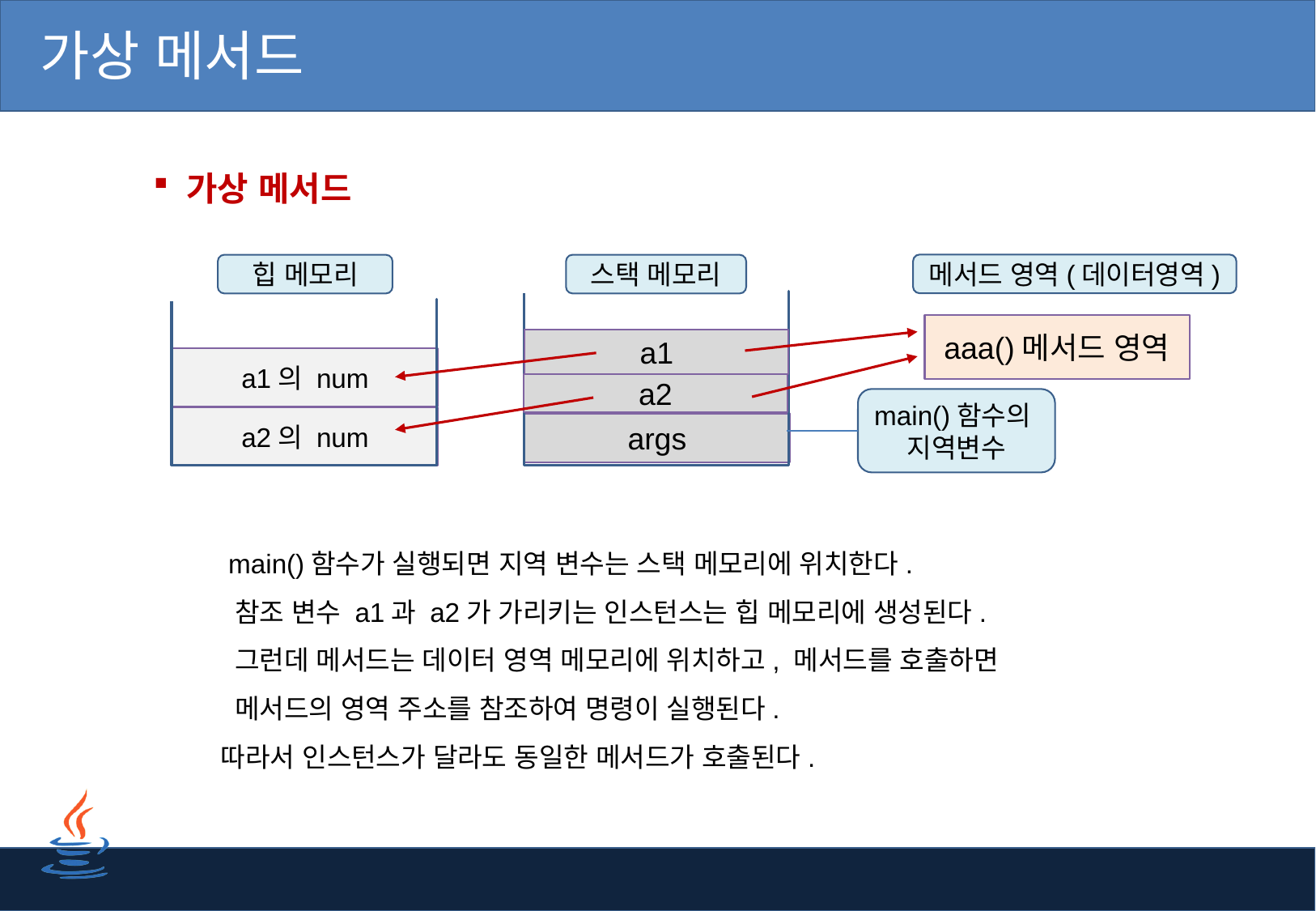

# 가상 메서드
 가상 메서드
메서드 영역(데이터영역)
힙 메모리
스택 메모리

aaa()메서드 영역
a1
a1의 num
a2
main()함수의
지역변수
a2의 num
args
 main()함수가 실행되면 지역 변수는 스택 메모리에 위치한다.
 참조 변수 a1과 a2가 가리키는 인스턴스는 힙 메모리에 생성된다.
 그런데 메서드는 데이터 영역 메모리에 위치하고, 메서드를 호출하면
 메서드의 영역 주소를 참조하여 명령이 실행된다.
따라서 인스턴스가 달라도 동일한 메서드가 호출된다.
31